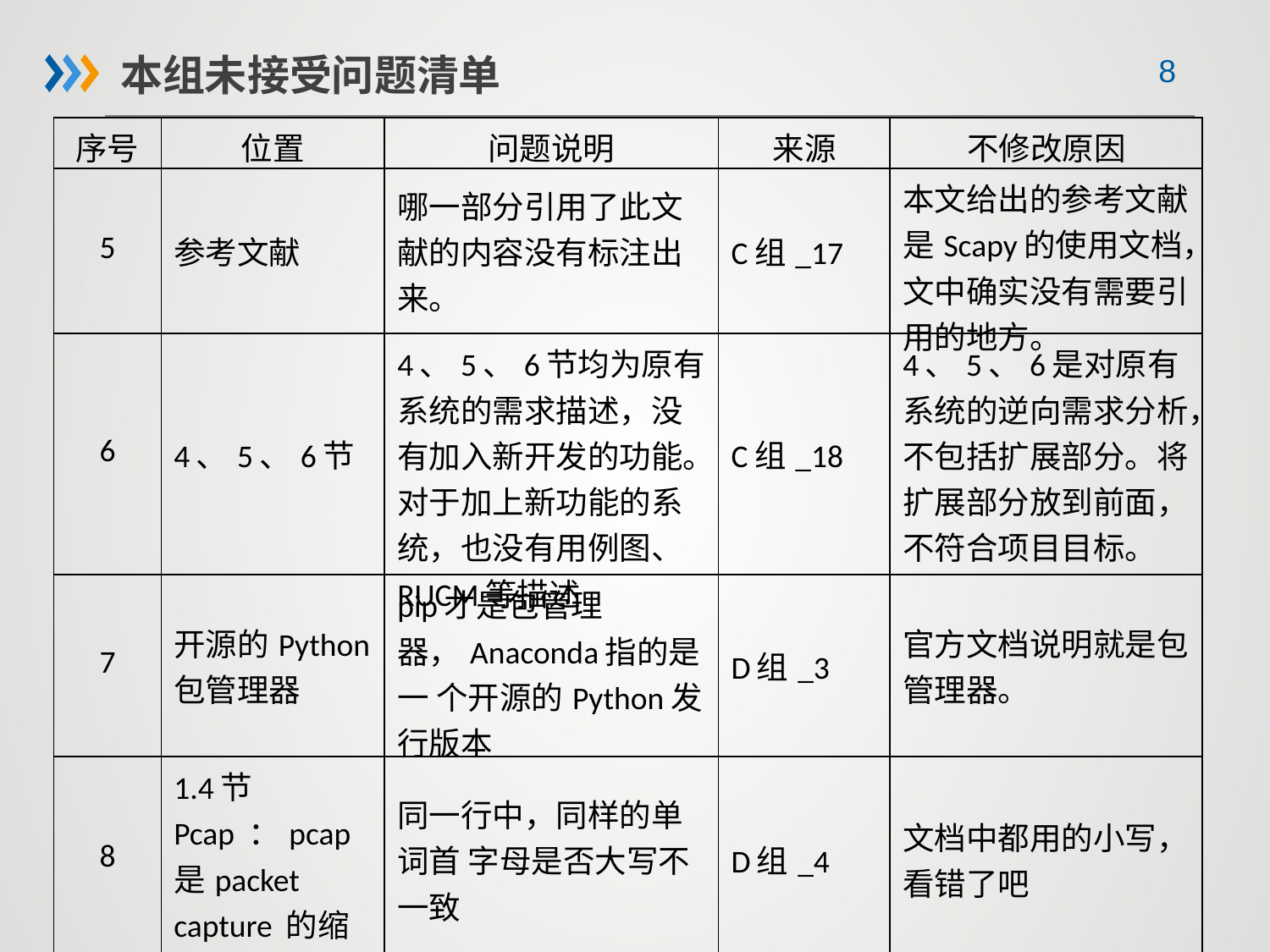

本组未接受问题清单
| 序号 | 位置 | 问题说明 | 来源 | 不修改原因 |
| --- | --- | --- | --- | --- |
| 5 | 参考文献 | 哪一部分引用了此文献的内容没有标注出来。 | C组\_17 | 本文给出的参考文献是Scapy的使用文档，文中确实没有需要引用的地方。 |
| 6 | 4、5、6节 | 4、5、6节均为原有系统的需求描述，没有加入新开发的功能。对于加上新功能的系统，也没有用例图、RUCM等描述 | C组\_18 | 4、5、6是对原有系统的逆向需求分析，不包括扩展部分。将扩展部分放到前面，不符合项目目标。 |
| 7 | 开源的Python包管理器 | pip才是包管理器，Anaconda指的是一 个开源的Python发 行版本 | D组\_3 | 官方文档说明就是包管理器。 |
| 8 | 1.4节 Pcap ：pcap 是packet capture 的缩写…… | 同一行中，同样的单词首 字母是否大写不一致 | D组\_4 | 文档中都用的小写，看错了吧 |